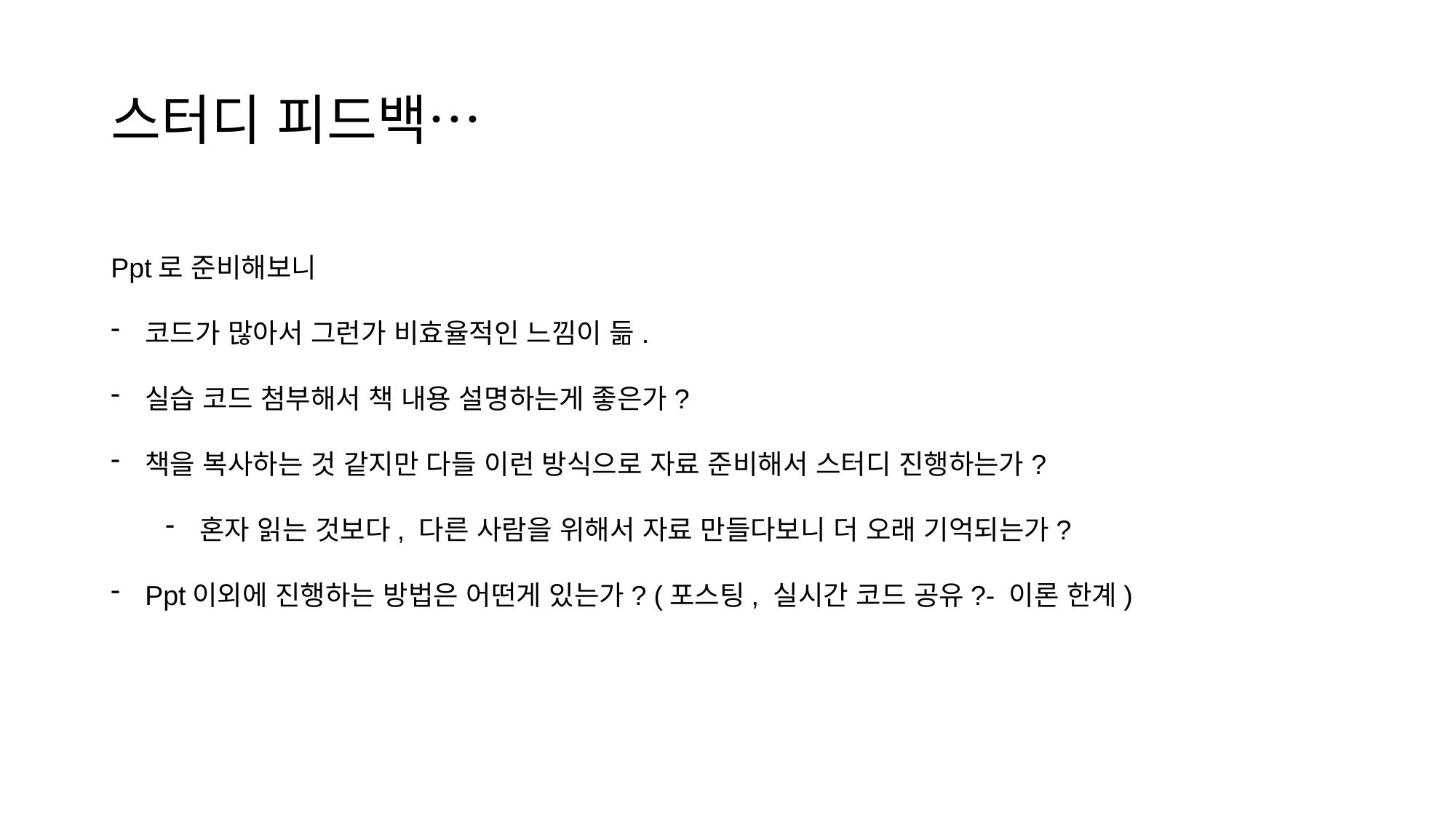

스터디 피드백…
Ppt로 준비해보니
코드가 많아서 그런가 비효율적인 느낌이 듦.
실습 코드 첨부해서 책 내용 설명하는게 좋은가?
책을 복사하는 것 같지만 다들 이런 방식으로 자료 준비해서 스터디 진행하는가?
혼자 읽는 것보다, 다른 사람을 위해서 자료 만들다보니 더 오래 기억되는가?
Ppt이외에 진행하는 방법은 어떤게 있는가? (포스팅, 실시간 코드 공유?- 이론 한계)